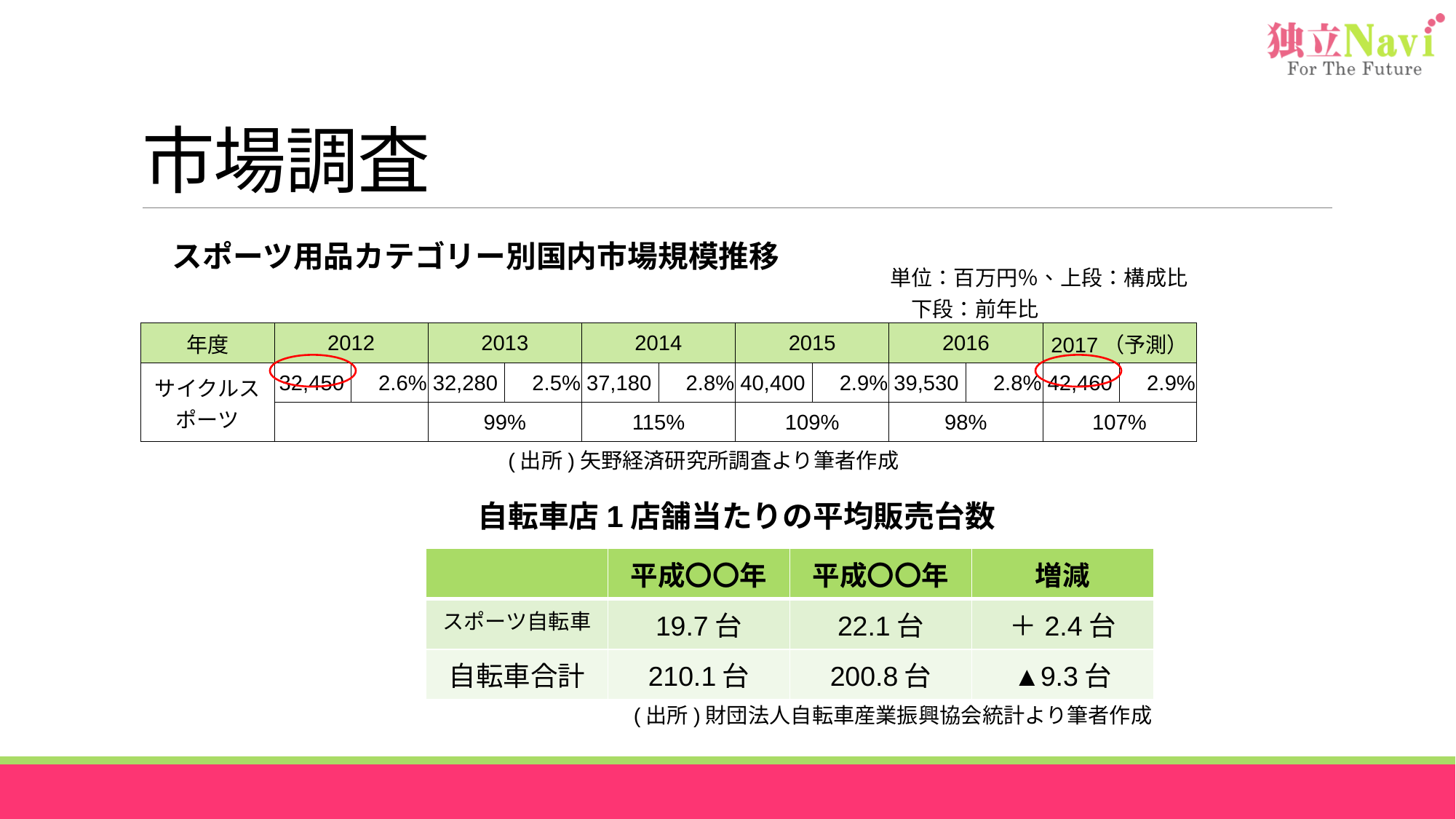

# 市場調査
スポーツ用品カテゴリー別国内市場規模推移

|  |  |  |  |  |  |  |  |  | 単位：百万円％、上段：構成比　下段：前年比 |  |  |  |
| --- | --- | --- | --- | --- | --- | --- | --- | --- | --- | --- | --- | --- |
| 年度 | 2012 |  | 2013 |  | 2014 |  | 2015 |  | 2016 |  | 2017（予測） |  |
| サイクルスポーツ | 32,450 | 2.6% | 32,280 | 2.5% | 37,180 | 2.8% | 40,400 | 2.9% | 39,530 | 2.8% | 42,460 | 2.9% |
|  |  |  | 99% |  | 115% |  | 109% |  | 98% |  | 107% |  |

(出所)矢野経済研究所調査より筆者作成
自転車店1店舗当たりの平均販売台数
|  | 平成〇〇年 | 平成〇〇年 | 増減 |
| --- | --- | --- | --- |
| スポーツ自転車 | 19.7台 | 22.1台 | ＋2.4台 |
| 自転車合計 | 210.1台 | 200.8台 | ▲9.3台 |
(出所)財団法人自転車産業振興協会統計より筆者作成